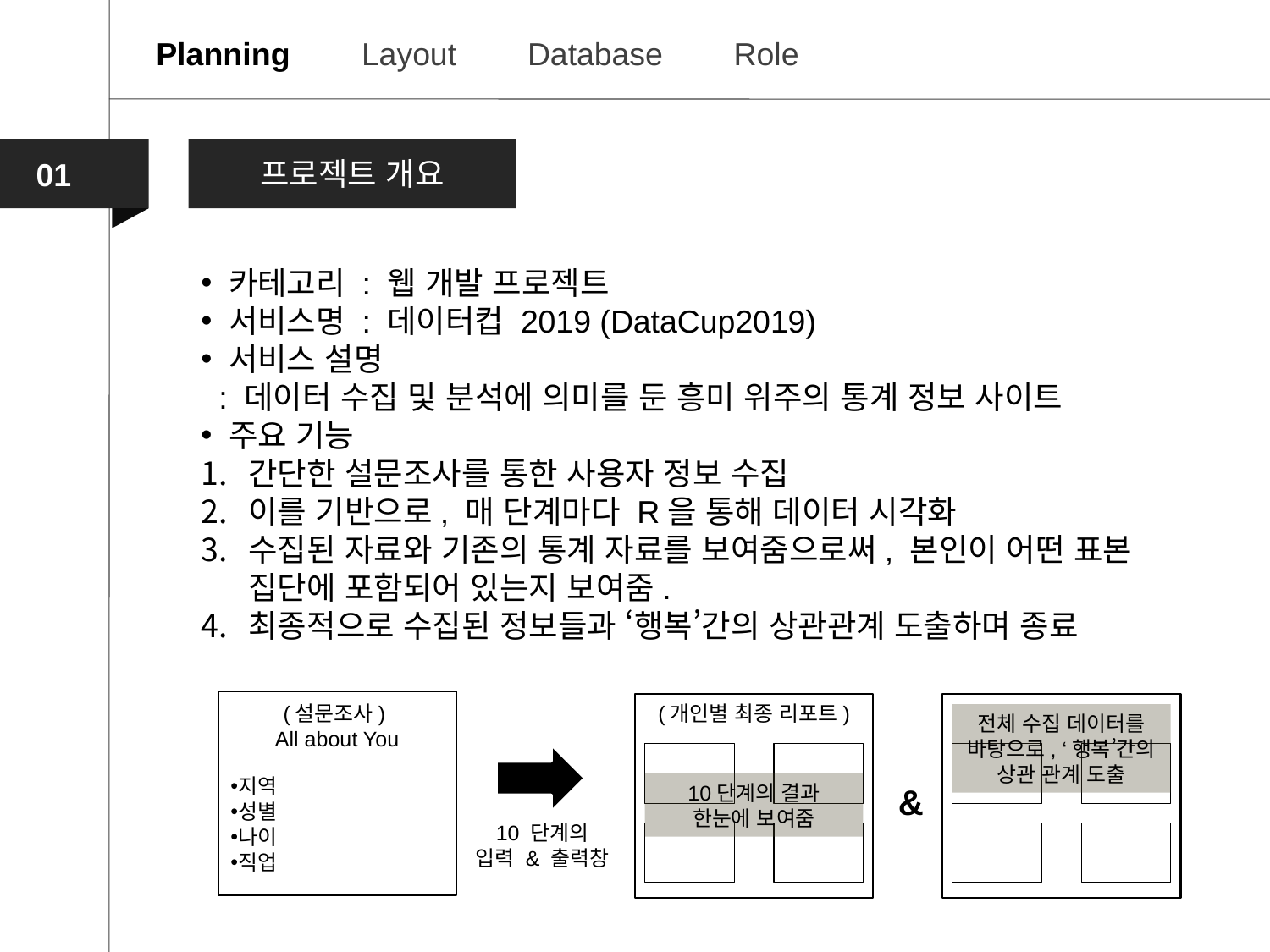

Planning        Layout        Database        Role

01
프로젝트 개요
 카테고리 : 웹 개발 프로젝트
 서비스명 : 데이터컵 2019 (DataCup2019)
 서비스 설명
  : 데이터 수집 및 분석에 의미를 둔 흥미 위주의 통계 정보 사이트
 주요 기능
간단한 설문조사를 통한 사용자 정보 수집
이를 기반으로, 매 단계마다 R을 통해 데이터 시각화
수집된 자료와 기존의 통계 자료를 보여줌으로써, 본인이 어떤 표본 집단에 포함되어 있는지 보여줌.
최종적으로 수집된 정보들과 ‘행복’간의 상관관계 도출하며 종료

(설문조사)
All about You

(개인별 최종 리포트)

10단계의 결과
한눈에 보여줌

전체 수집 데이터를 바탕으로, ‘행복’간의 상관 관계 도출

지역
성별
나이
직업
&
10 단계의
입력 & 출력창